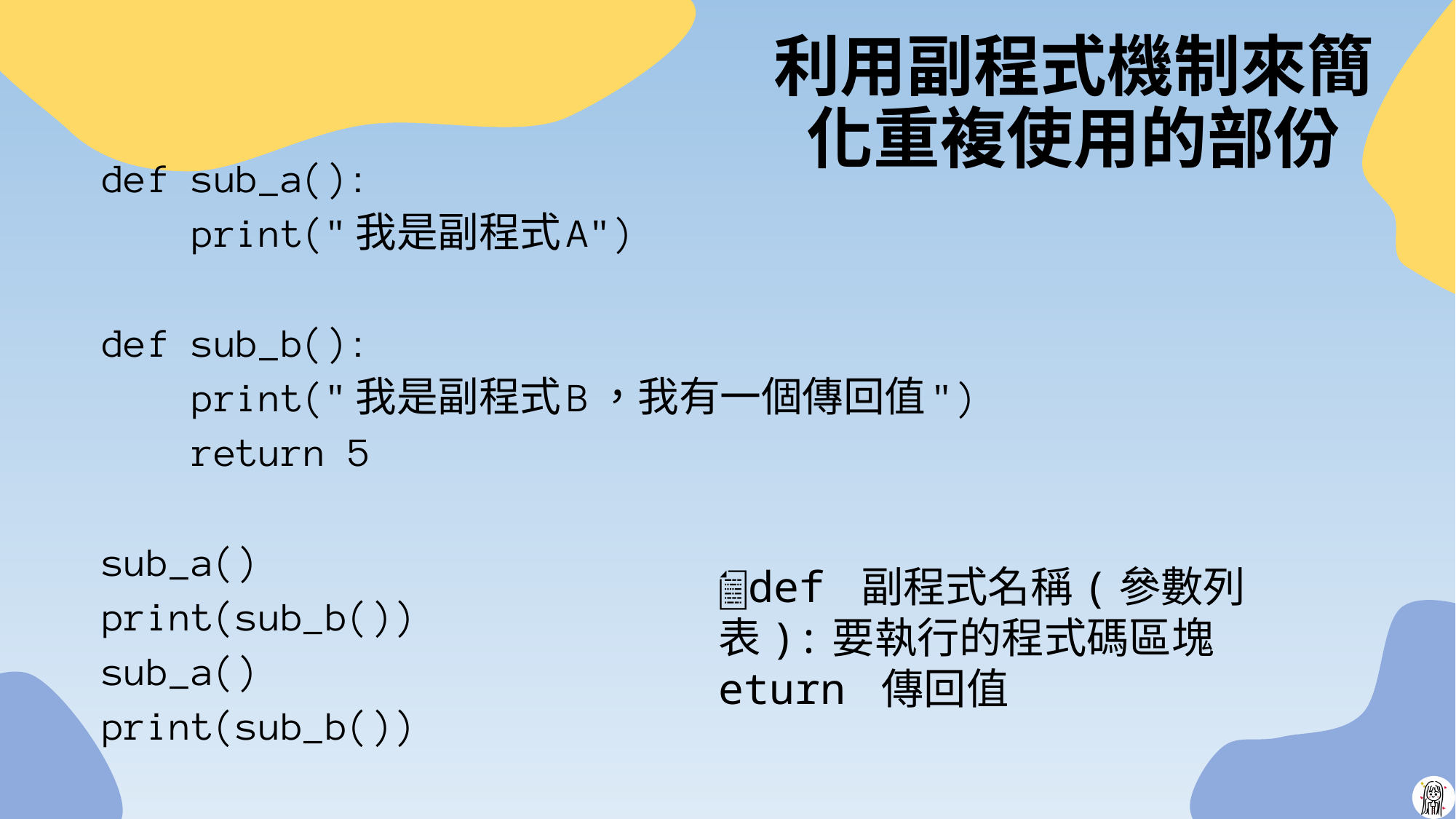

# 利用副程式機制來簡化重複使用的部份
def sub_a():
    print("我是副程式A")

def sub_b():
    print("我是副程式B，我有一個傳回值")
    return 5

sub_a()
print(sub_b())
sub_a()
print(sub_b())
📄def 副程式名稱(參數列表):要執行的程式碼區塊
eturn 傳回值
6